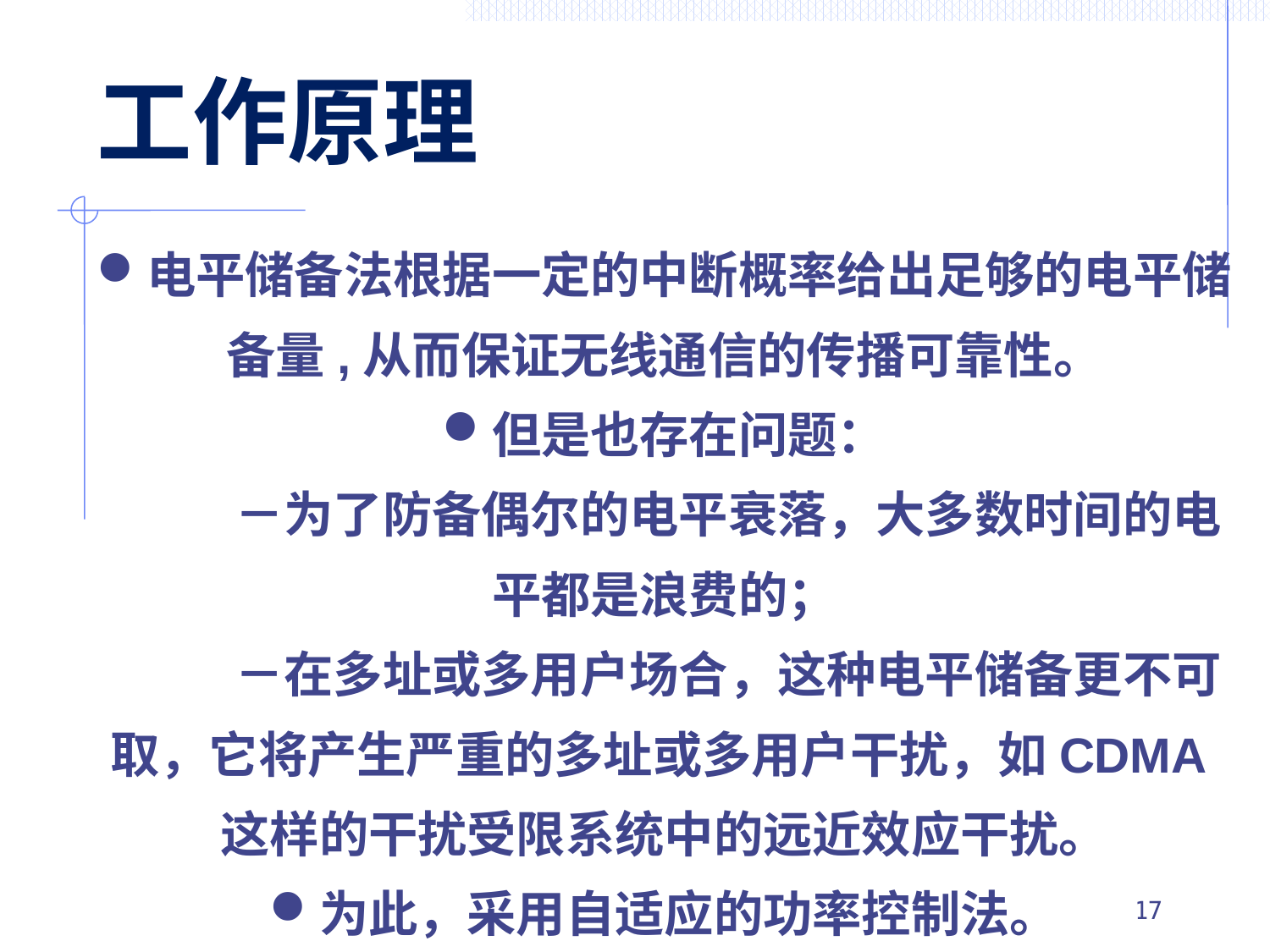

# 工作原理
电平储备法根据一定的中断概率给出足够的电平储备量,从而保证无线通信的传播可靠性。
但是也存在问题：
	－为了防备偶尔的电平衰落，大多数时间的电平都是浪费的；
	－在多址或多用户场合，这种电平储备更不可取，它将产生严重的多址或多用户干扰，如CDMA这样的干扰受限系统中的远近效应干扰。
为此，采用自适应的功率控制法。
17